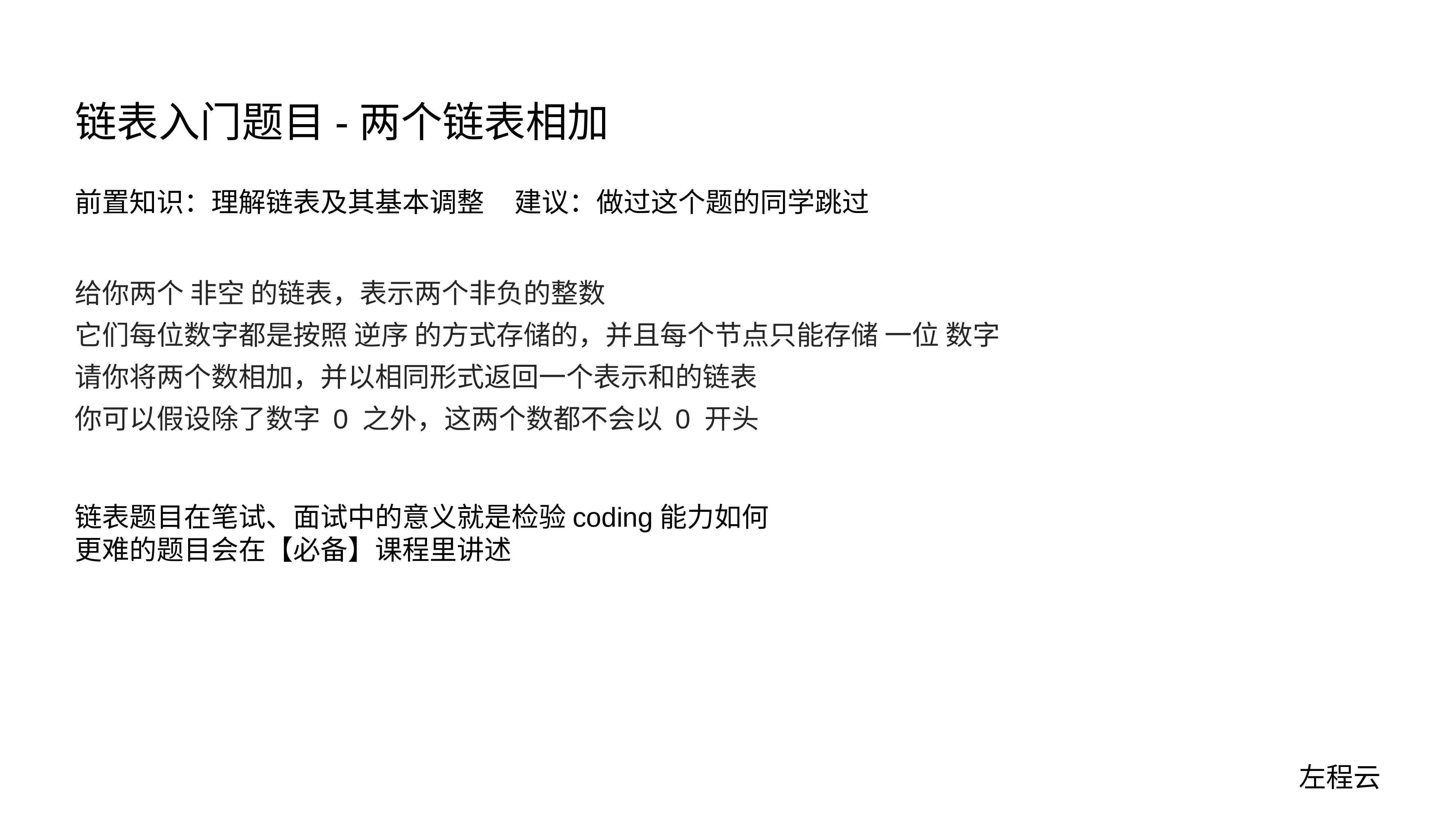

# 链表入门题目-两个链表相加
前置知识：理解链表及其基本调整     建议：做过这个题的同学跳过
给你两个 非空 的链表，表示两个非负的整数
它们每位数字都是按照 逆序 的方式存储的，并且每个节点只能存储 一位 数字
请你将两个数相加，并以相同形式返回一个表示和的链表
你可以假设除了数字 0 之外，这两个数都不会以 0 开头

链表题目在笔试、面试中的意义就是检验coding能力如何
更难的题目会在【必备】课程里讲述
左程云